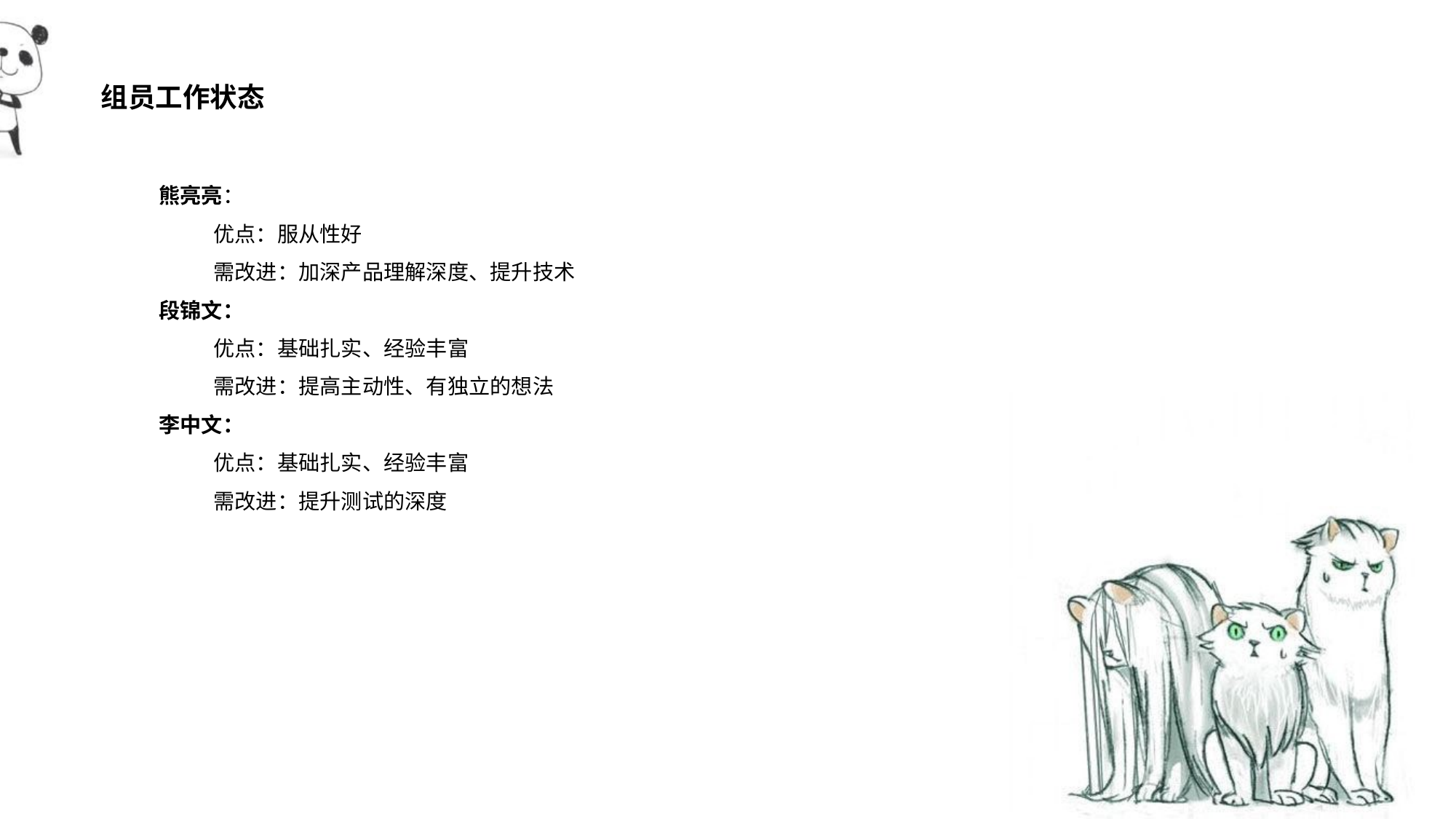

组员工作状态
熊亮亮：
优点：服从性好
需改进：加深产品理解深度、提升技术
段锦文：
优点：基础扎实、经验丰富
需改进：提高主动性、有独立的想法
李中文：
优点：基础扎实、经验丰富
需改进：提升测试的深度